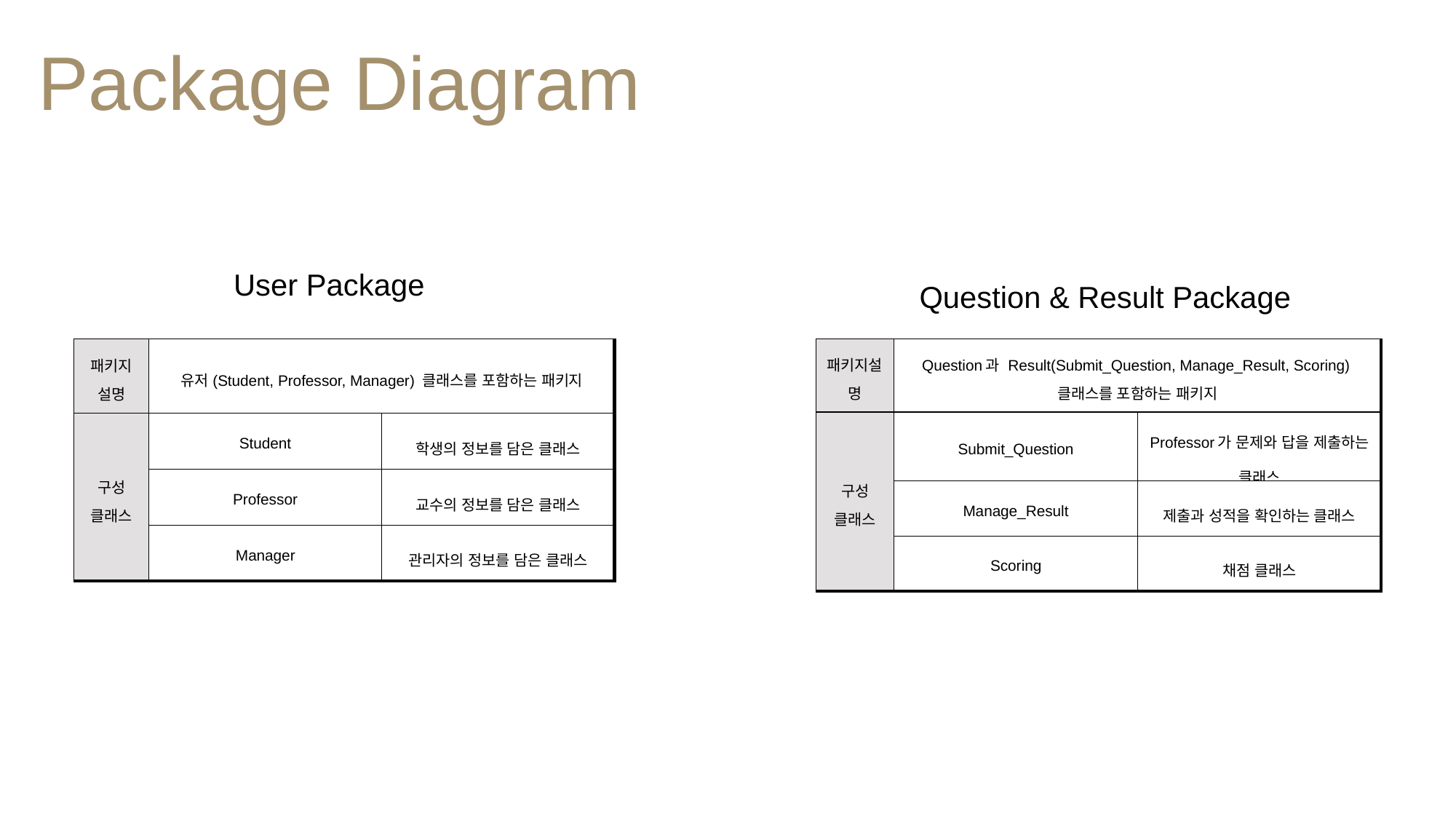

Package Diagram

User Package
Question & Result Package
| 패키지설명 | 유저(Student, Professor, Manager) 클래스를 포함하는 패키지 |  |
| --- | --- | --- |
| 구성 클래스 | Student | 학생의 정보를 담은 클래스 |
|  | Professor | 교수의 정보를 담은 클래스 |
|  | Manager | 관리자의 정보를 담은 클래스 |
| 패키지설명 | Question과 Result(Submit\_Question, Manage\_Result, Scoring)클래스를 포함하는 패키지 |  |
| --- | --- | --- |
| 구성 클래스 | Submit\_Question | Professor가 문제와 답을 제출하는 클래스 |
|  | Manage\_Result | 제출과 성적을 확인하는 클래스 |
|  | Scoring | 채점 클래스 |